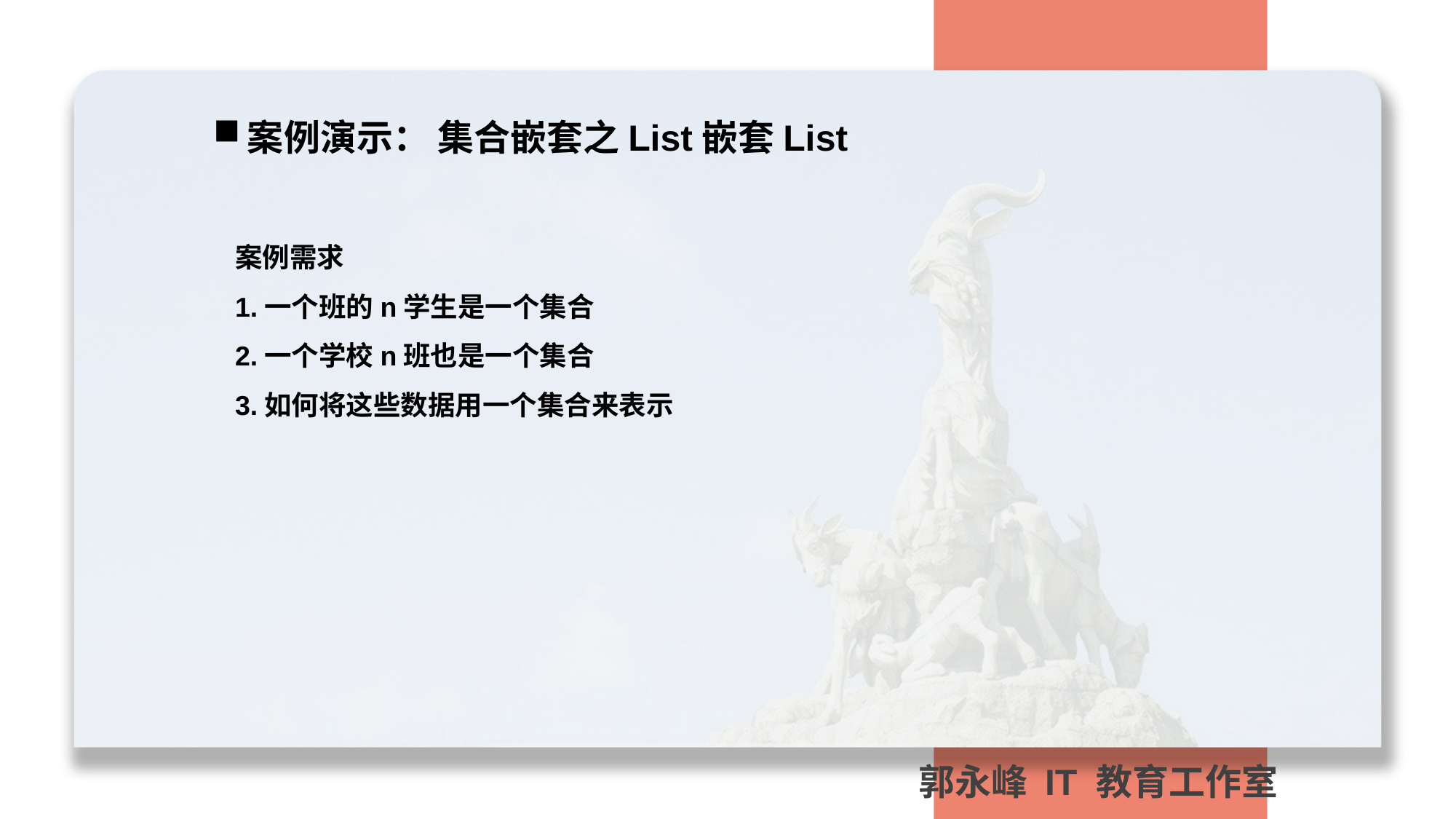

案例演示： 集合嵌套之List嵌套List
案例需求
1.一个班的n学生是一个集合
2.一个学校n班也是一个集合
3.如何将这些数据用一个集合来表示